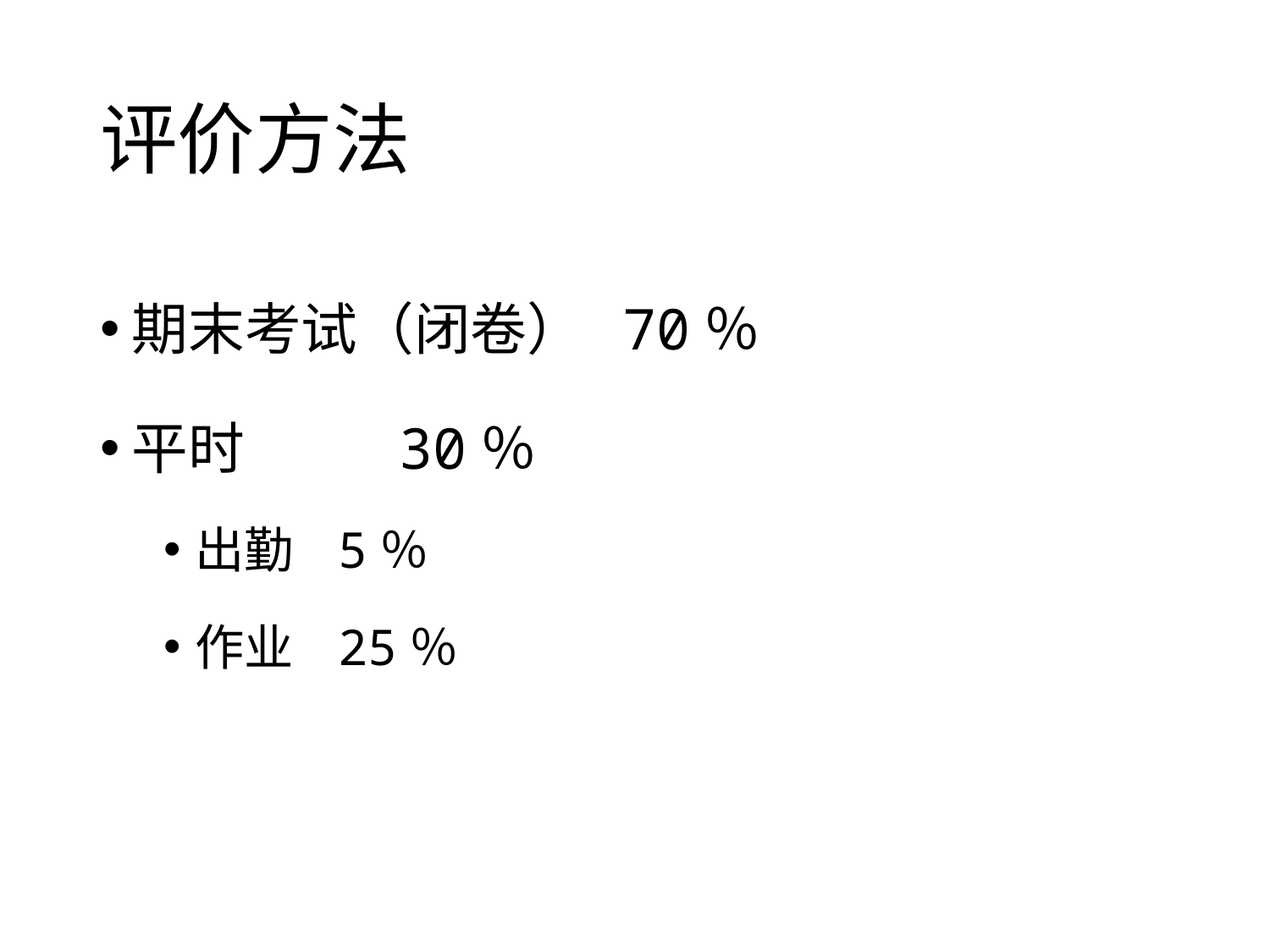

# 评价方法
期末考试（闭卷）  70％
平时	          30％
出勤   5％
作业   25％